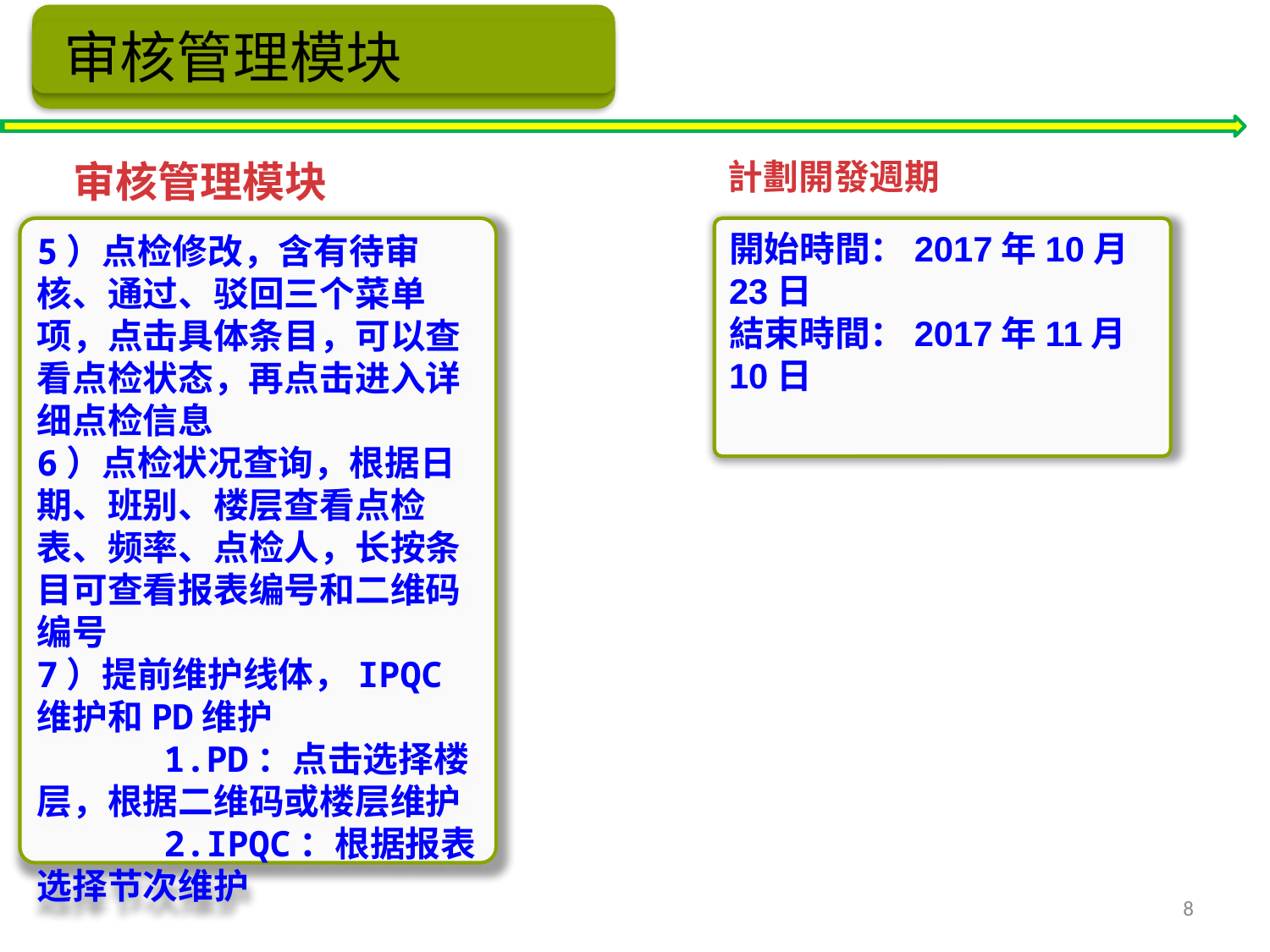

审核管理模块

計劃開發週期

审核管理模块
5）点检修改，含有待审核、通过、驳回三个菜单项，点击具体条目，可以查看点检状态，再点击进入详细点检信息
6）点检状况查询，根据日期、班别、楼层查看点检表、频率、点检人，长按条目可查看报表编号和二维码编号
7）提前维护线体，IPQC维护和PD维护
	1.PD：点击选择楼层，根据二维码或楼层维护
	2.IPQC：根据报表选择节次维护

開始時間：2017年10月23日
結束時間：2017年11月10日

8